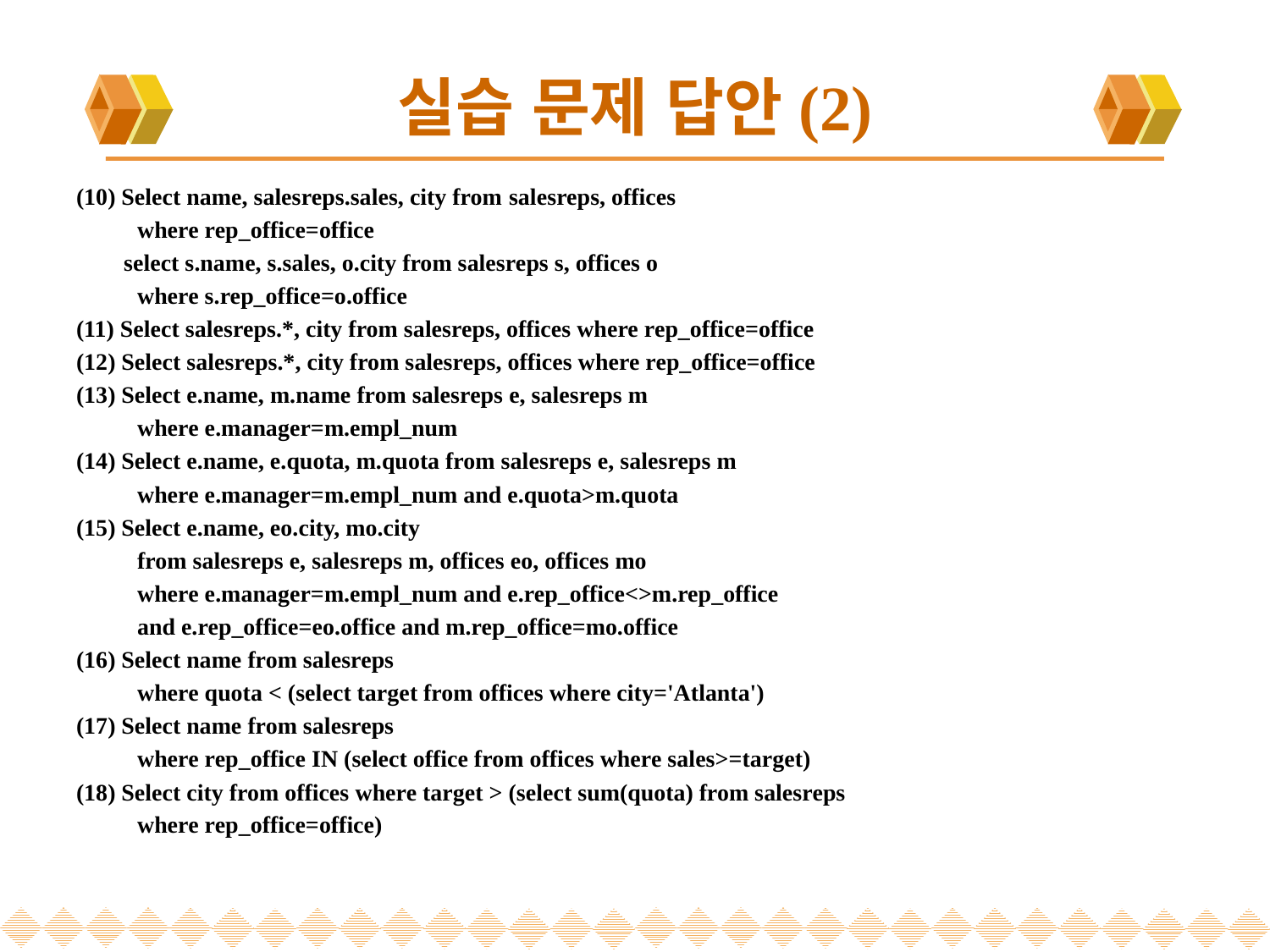

# 실습 문제 답안(2)
(10) Select name, salesreps.sales, city from	 salesreps, offices
 	where rep_office=office
        select s.name, s.sales, o.city from salesreps s, offices o
	where s.rep_office=o.office
(11) Select salesreps.*, city from salesreps, offices where rep_office=office
(12) Select salesreps.*, city from salesreps, offices where rep_office=office
(13) Select e.name, m.name from salesreps e, salesreps m
	where e.manager=m.empl_num
(14) Select e.name, e.quota, m.quota from salesreps e, salesreps m
	where e.manager=m.empl_num and e.quota>m.quota
(15) Select e.name, eo.city, mo.city
	from salesreps e, salesreps m, offices eo, offices mo
	where e.manager=m.empl_num and e.rep_office<>m.rep_office
		and e.rep_office=eo.office and m.rep_office=mo.office
(16) Select name from salesreps
	where quota < (select target from offices where city='Atlanta')
(17) Select name from salesreps
	where rep_office IN (select office from offices where sales>=target)
(18) Select city from offices where target > (select sum(quota) from salesreps
				where rep_office=office)